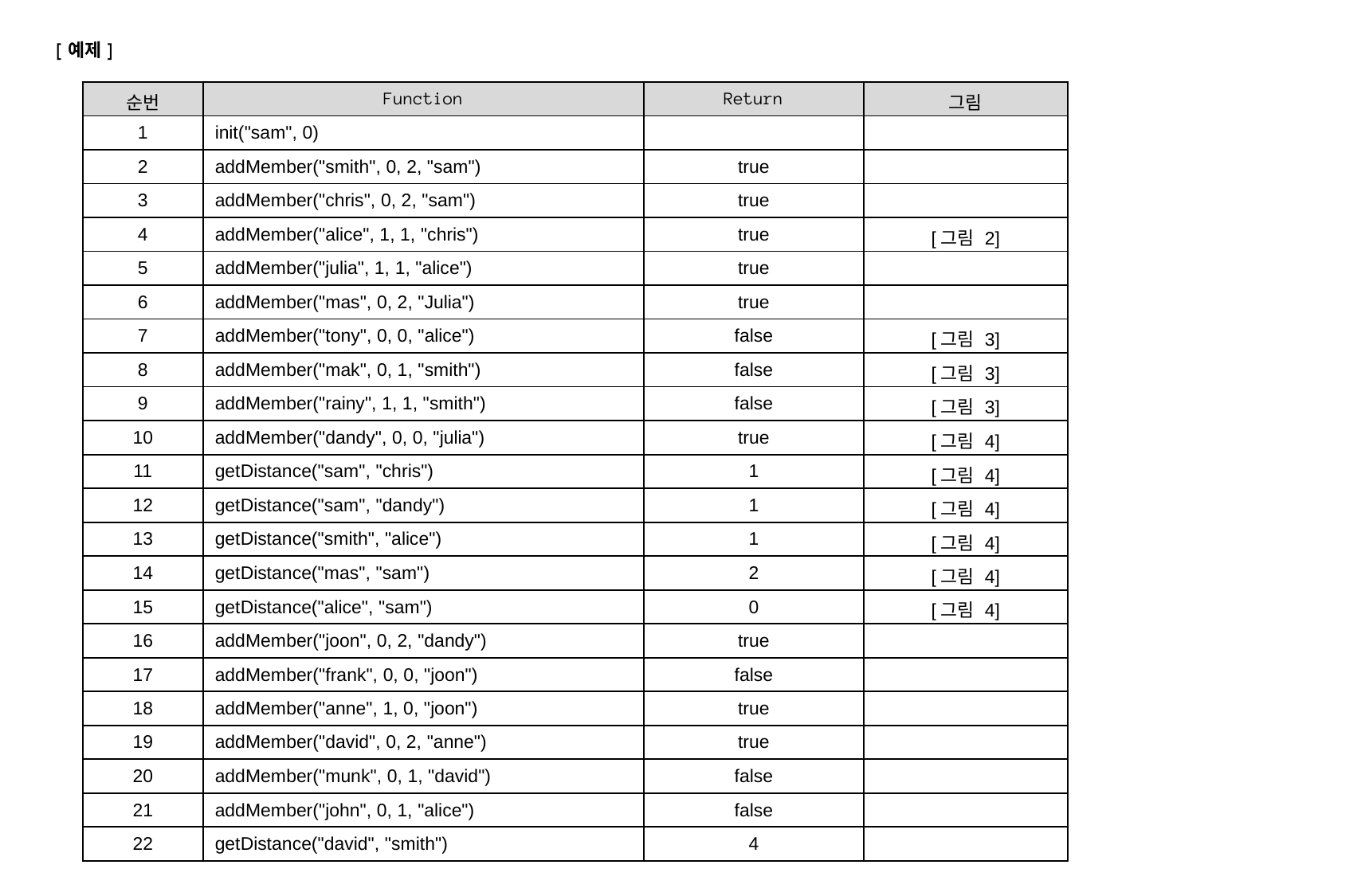

[예제]
| 순번 | Function | Return | 그림 |
| --- | --- | --- | --- |
| 1 | init("sam", 0) |  |  |
| 2 | addMember("smith", 0, 2, "sam") | true |  |
| 3 | addMember("chris", 0, 2, "sam") | true |  |
| 4 | addMember("alice", 1, 1, "chris") | true | [그림 2] |
| 5 | addMember("julia", 1, 1, "alice") | true |  |
| 6 | addMember("mas", 0, 2, "Julia") | true |  |
| 7 | addMember("tony", 0, 0, "alice") | false | [그림 3] |
| 8 | addMember("mak", 0, 1, "smith") | false | [그림 3] |
| 9 | addMember("rainy", 1, 1, "smith") | false | [그림 3] |
| 10 | addMember("dandy", 0, 0, "julia") | true | [그림 4] |
| 11 | getDistance("sam", "chris") | 1 | [그림 4] |
| 12 | getDistance("sam", "dandy") | 1 | [그림 4] |
| 13 | getDistance("smith", "alice") | 1 | [그림 4] |
| 14 | getDistance("mas", "sam") | 2 | [그림 4] |
| 15 | getDistance("alice", "sam") | 0 | [그림 4] |
| 16 | addMember("joon", 0, 2, "dandy") | true |  |
| 17 | addMember("frank", 0, 0, "joon") | false |  |
| 18 | addMember("anne", 1, 0, "joon") | true |  |
| 19 | addMember("david", 0, 2, "anne") | true |  |
| 20 | addMember("munk", 0, 1, "david") | false |  |
| 21 | addMember("john", 0, 1, "alice") | false |  |
| 22 | getDistance("david", "smith") | 4 |  |